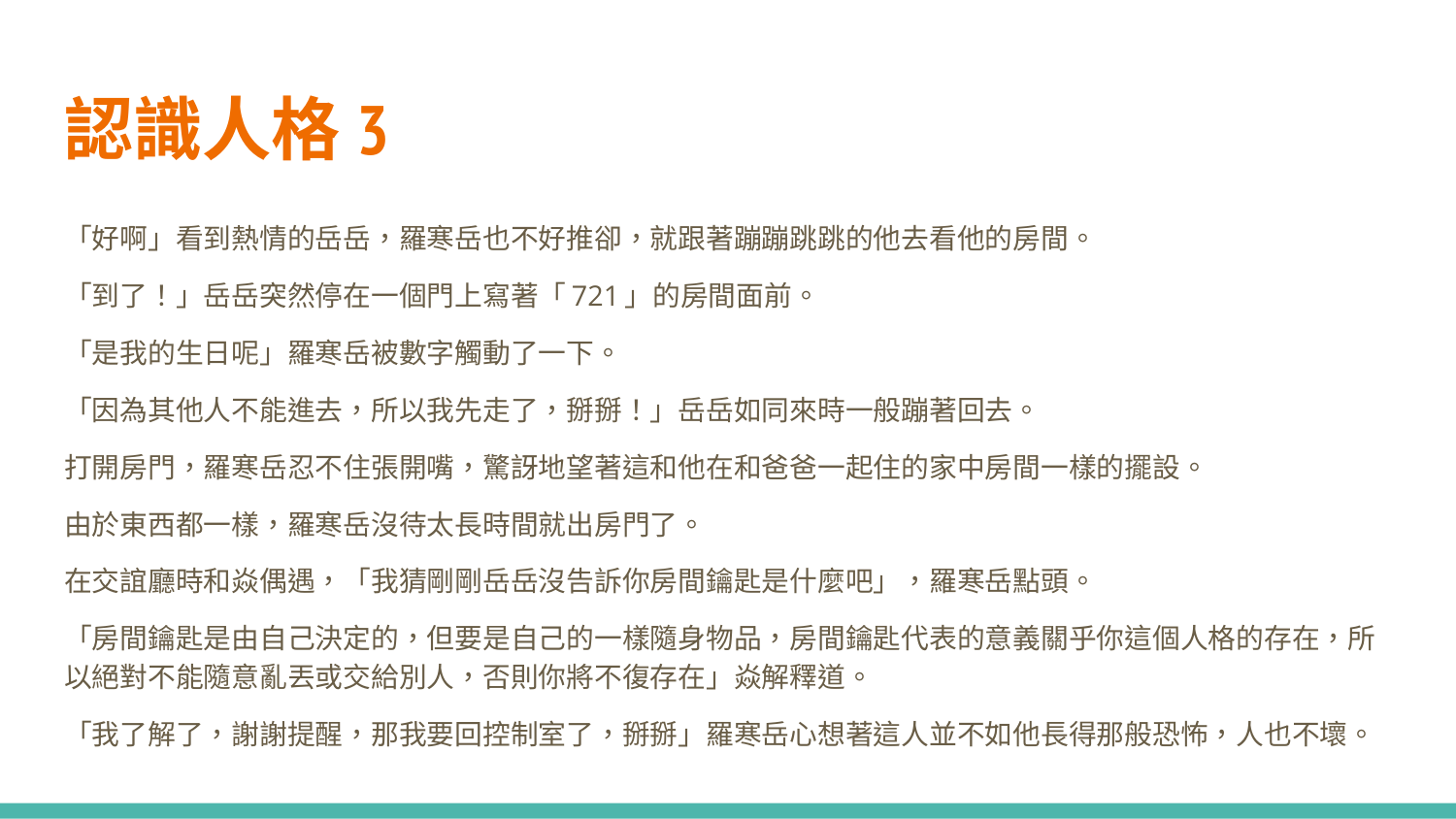

# 認識人格3
「好啊」看到熱情的岳岳，羅寒岳也不好推卻，就跟著蹦蹦跳跳的他去看他的房間。
「到了！」岳岳突然停在一個門上寫著「721」的房間面前。
「是我的生日呢」羅寒岳被數字觸動了一下。
「因為其他人不能進去，所以我先走了，掰掰！」岳岳如同來時一般蹦著回去。
打開房門，羅寒岳忍不住張開嘴，驚訝地望著這和他在和爸爸一起住的家中房間一樣的擺設。
由於東西都一樣，羅寒岳沒待太長時間就出房門了。
在交誼廳時和焱偶遇，「我猜剛剛岳岳沒告訴你房間鑰匙是什麼吧」，羅寒岳點頭。
「房間鑰匙是由自己決定的，但要是自己的一樣隨身物品，房間鑰匙代表的意義關乎你這個人格的存在，所以絕對不能隨意亂丟或交給別人，否則你將不復存在」焱解釋道。
「我了解了，謝謝提醒，那我要回控制室了，掰掰」羅寒岳心想著這人並不如他長得那般恐怖，人也不壞。